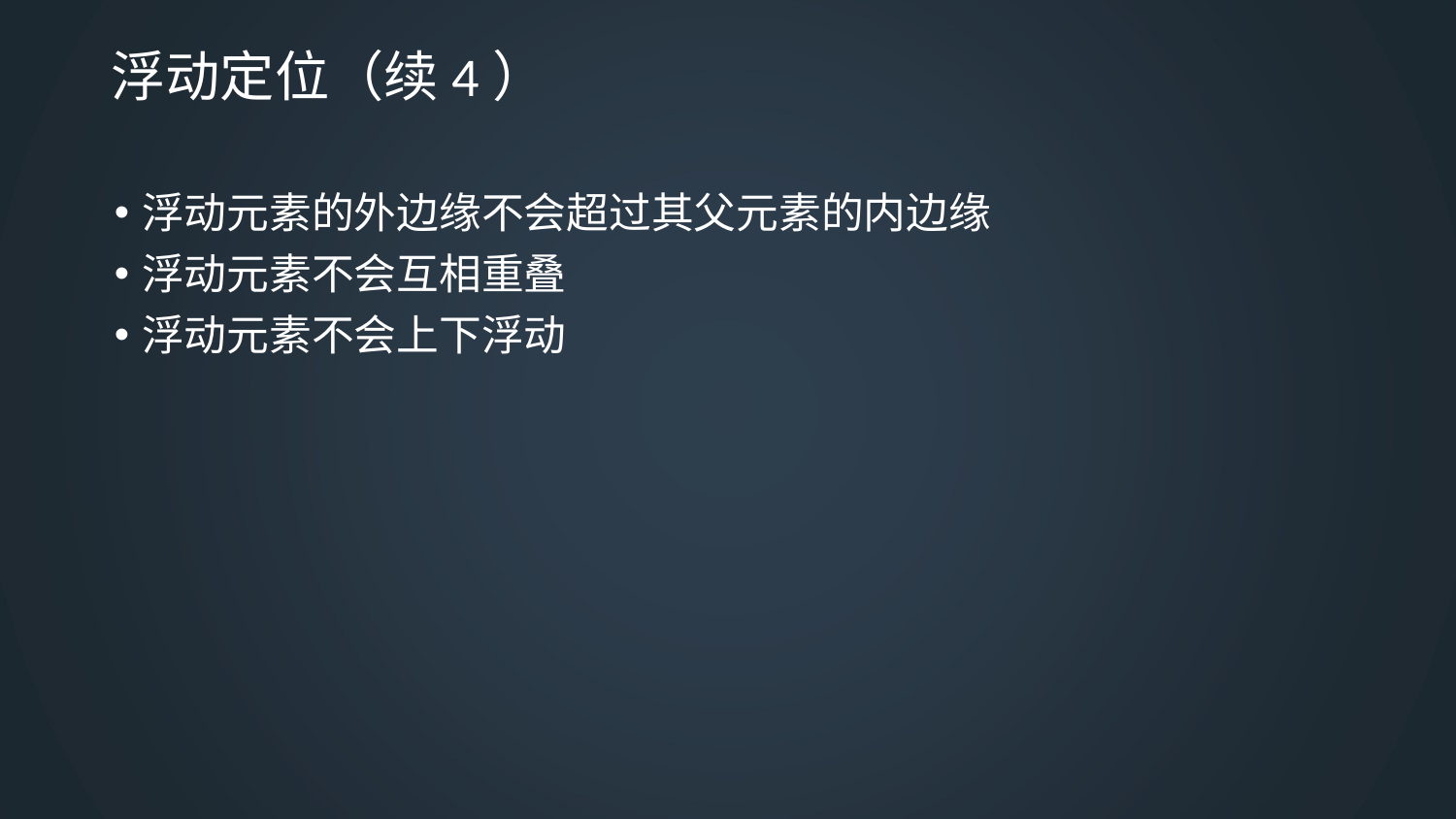

# 浮动定位（续4）
浮动元素的外边缘不会超过其父元素的内边缘
浮动元素不会互相重叠
浮动元素不会上下浮动